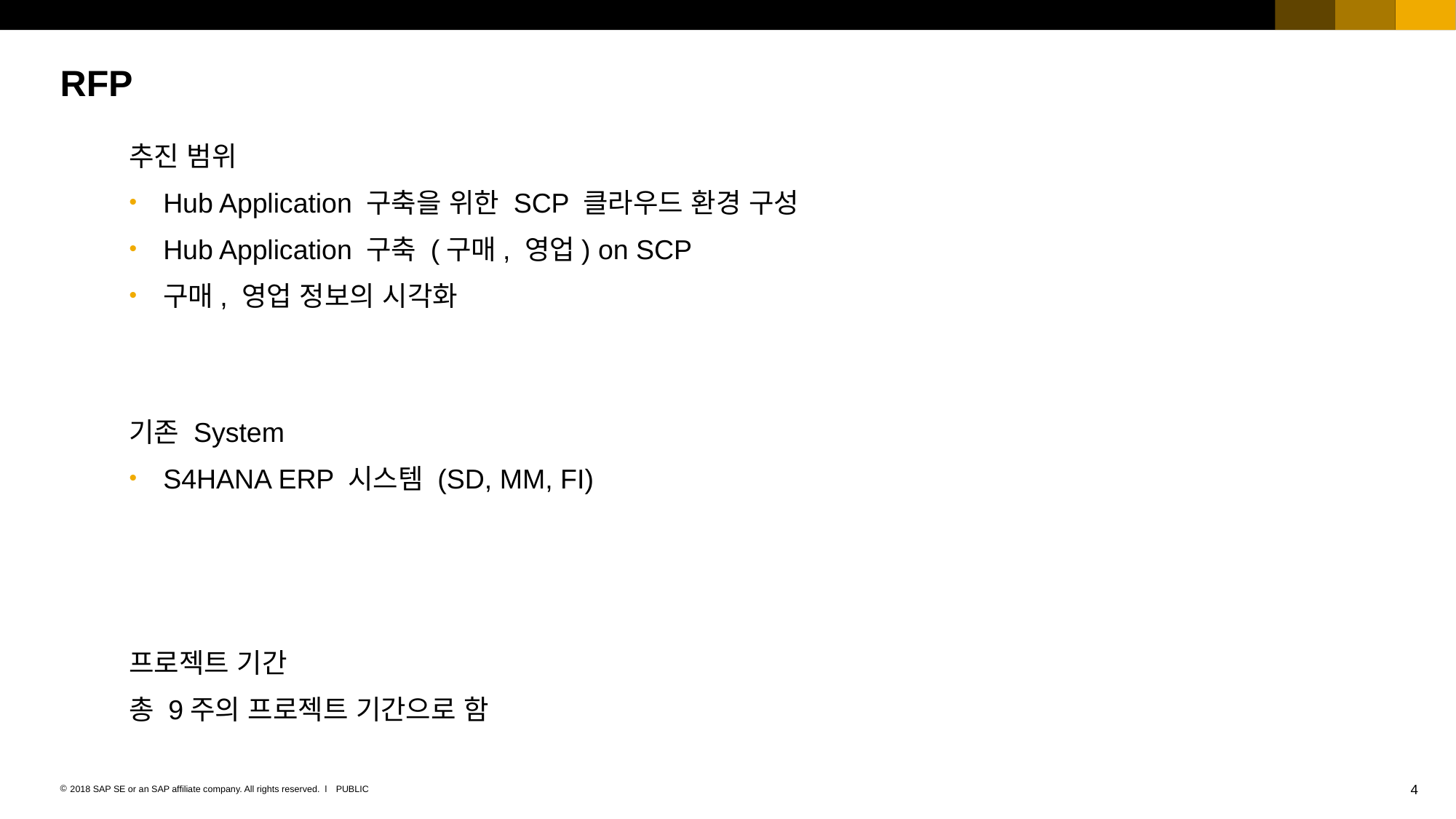

# RFP
추진 범위
Hub Application 구축을 위한 SCP 클라우드 환경 구성
Hub Application 구축 (구매, 영업) on SCP
구매, 영업 정보의 시각화

기존 System
S4HANA ERP 시스템 (SD, MM, FI)
프로젝트 기간
총 9주의 프로젝트 기간으로 함